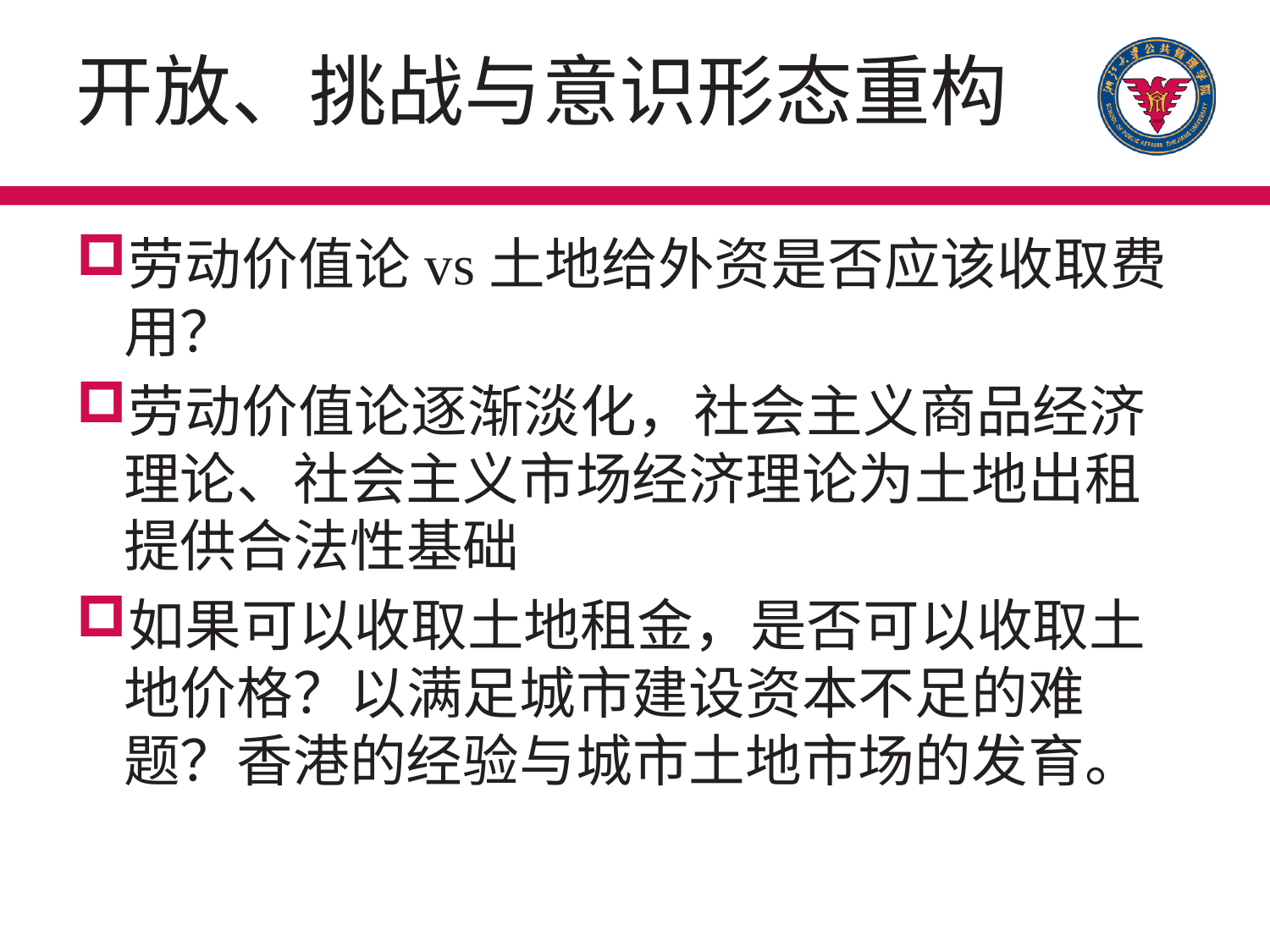

# 开放、挑战与意识形态重构
劳动价值论vs土地给外资是否应该收取费用？
劳动价值论逐渐淡化，社会主义商品经济理论、社会主义市场经济理论为土地出租提供合法性基础
如果可以收取土地租金，是否可以收取土地价格？以满足城市建设资本不足的难题？香港的经验与城市土地市场的发育。